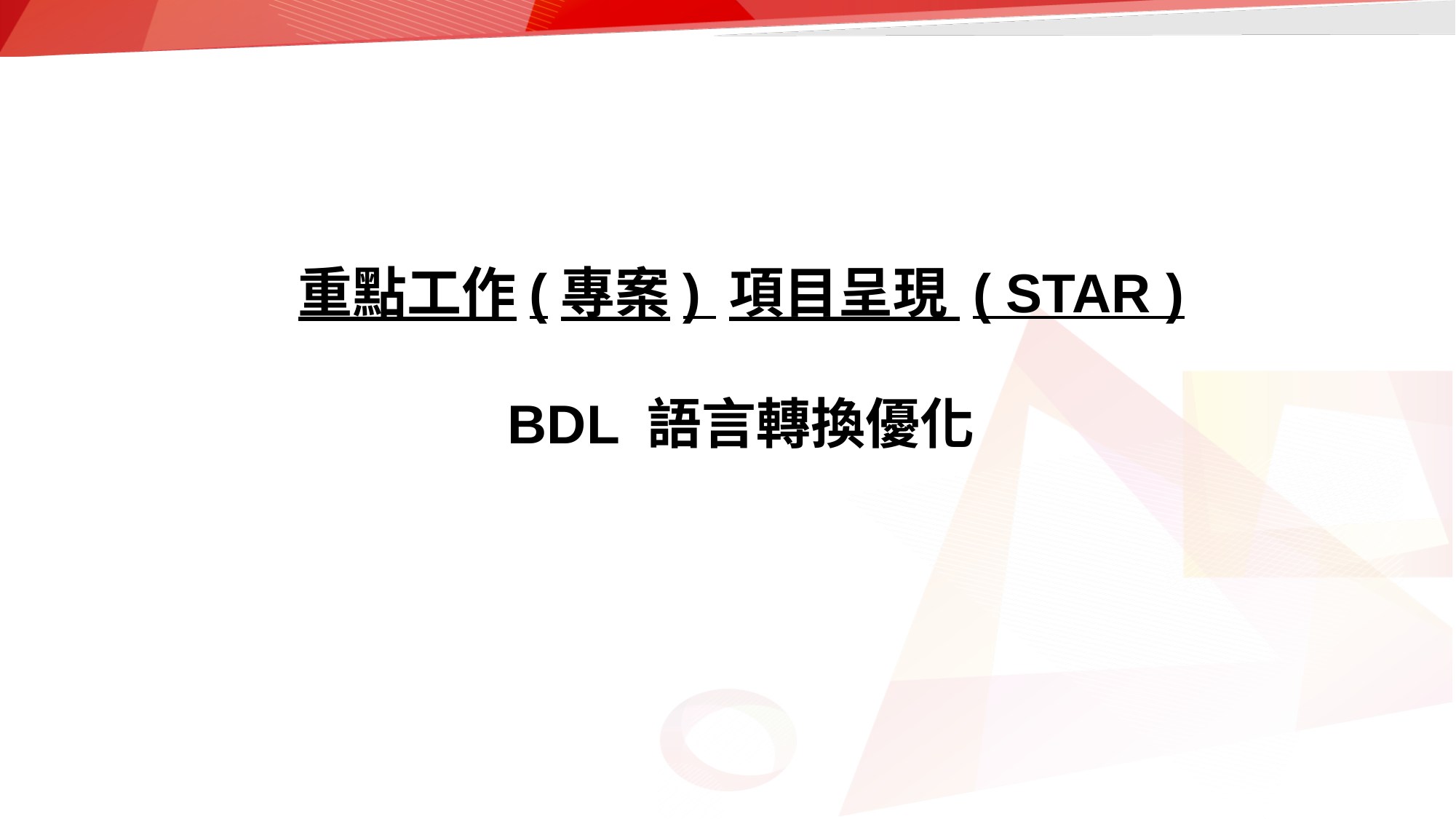

重點工作(專案) 項目呈現 ( STAR )

BDL 語言轉換優化